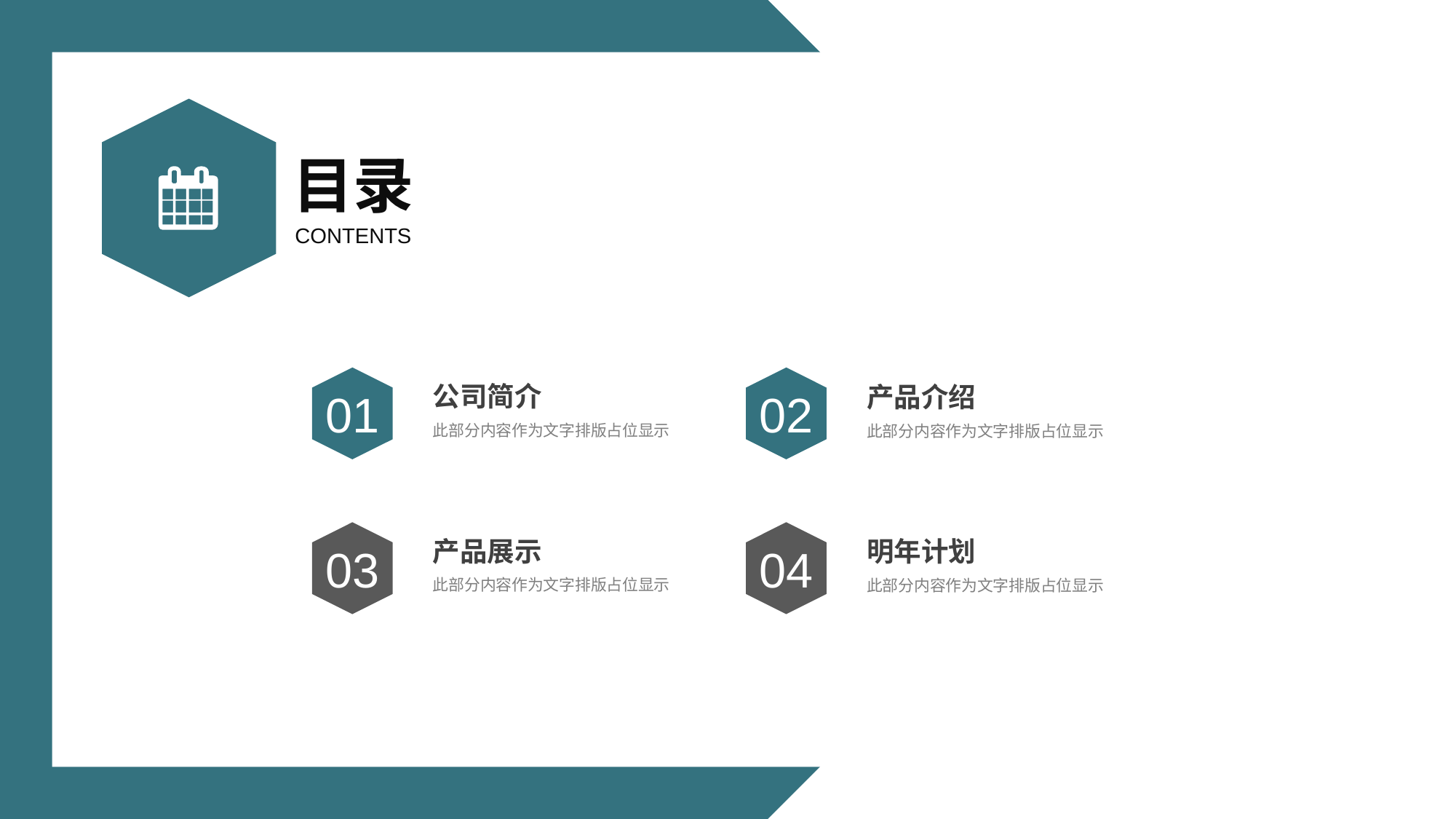

目录
CONTENTS
01
公司简介
此部分内容作为文字排版占位显示
02
产品介绍
此部分内容作为文字排版占位显示
03
产品展示
此部分内容作为文字排版占位显示
04
明年计划
此部分内容作为文字排版占位显示